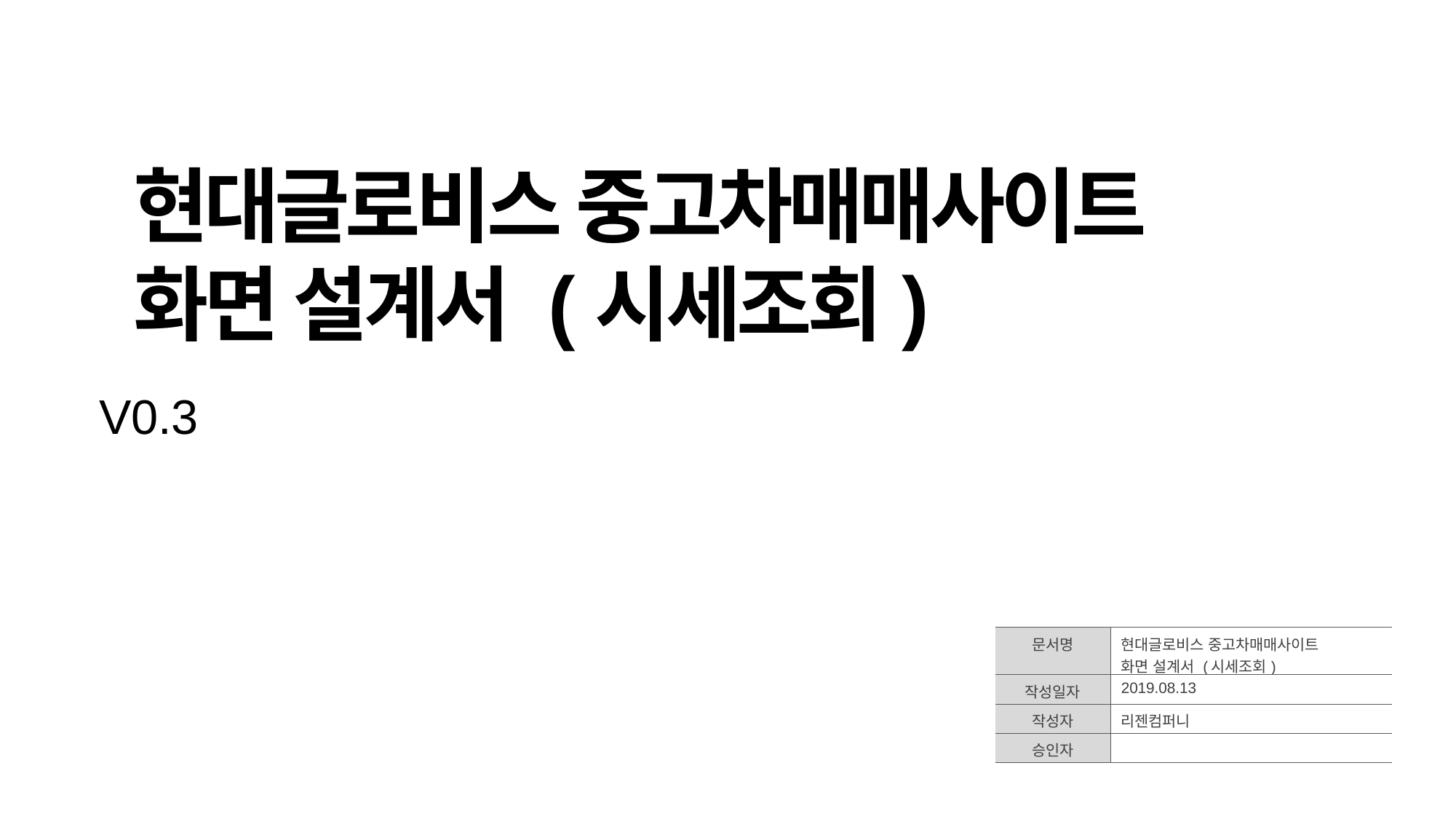

현대글로비스 중고차매매사이트
화면 설계서 (시세조회)
V0.3
| 문서명 | 현대글로비스 중고차매매사이트 화면 설계서 (시세조회) |
| --- | --- |
| 작성일자 | 2019.08.13 |
| 작성자 | 리젠컴퍼니 |
| 승인자 |  |